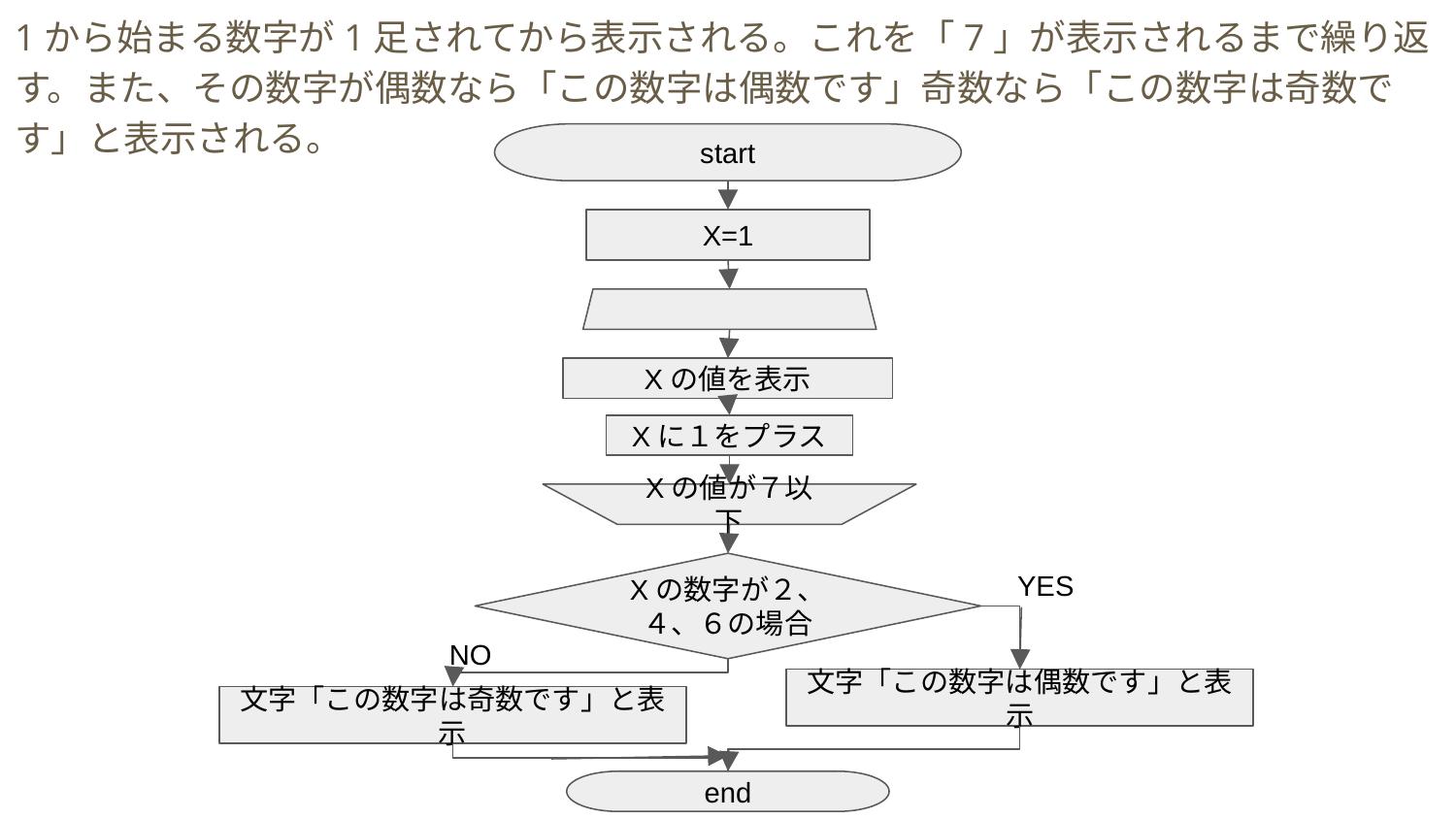

1から始まる数字が1足されてから表示される。これを「7」が表示されるまで繰り返す。また、その数字が偶数なら「この数字は偶数です」奇数なら「この数字は奇数です」と表示される。
start
X=1

Xの値を表示
Xに１をプラス
Xの値が７以下
Xの数字が２、４、６の場合
YES
NO
文字「この数字は偶数です」と表示
文字「この数字は奇数です」と表示
end